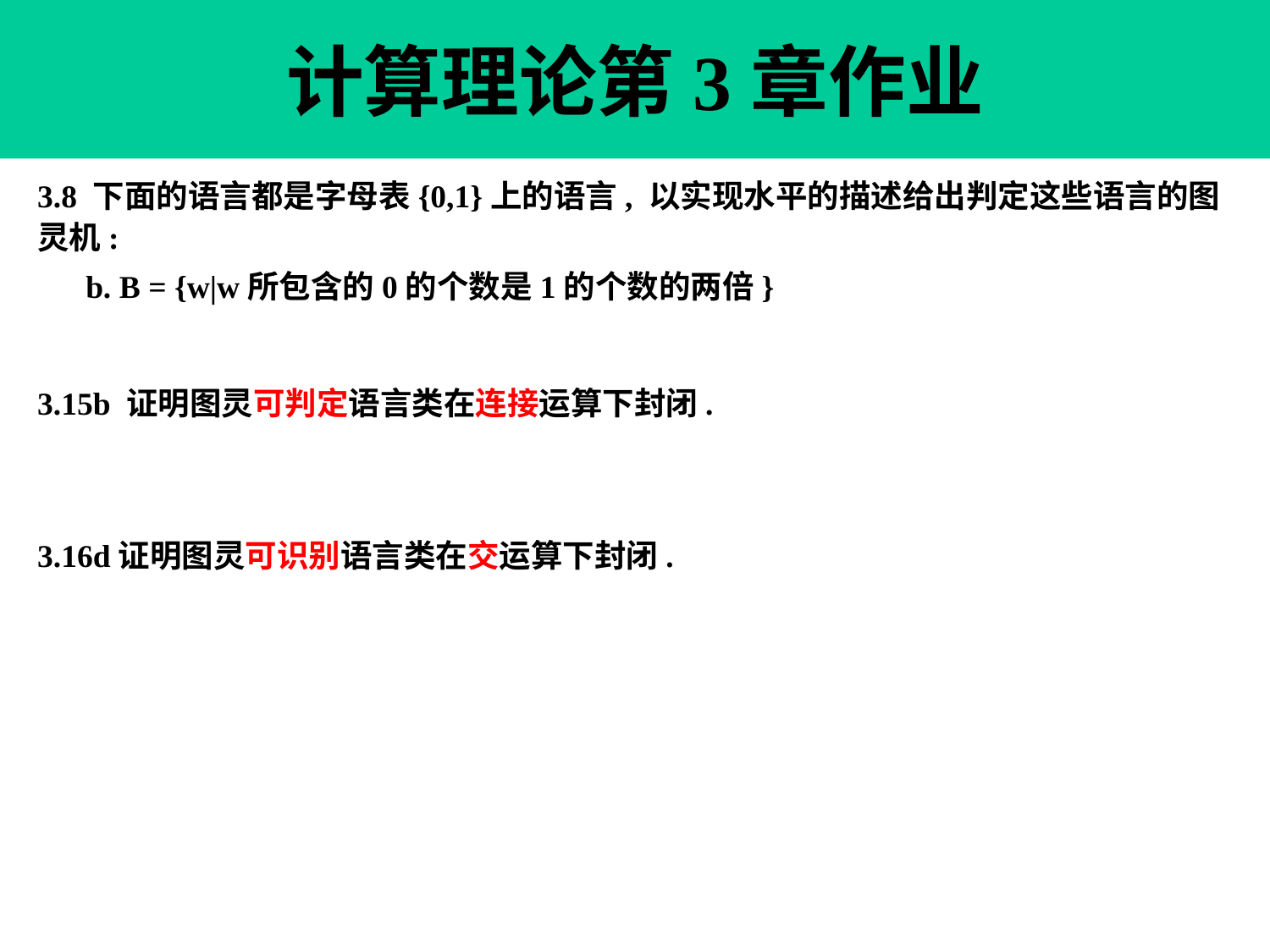

计算理论第3章作业

3.8 下面的语言都是字母表{0,1}上的语言, 以实现水平的描述给出判定这些语言的图灵机:
      b. B = {w|w所包含的0的个数是1的个数的两倍}

3.15b 证明图灵可判定语言类在连接运算下封闭.

3.16d证明图灵可识别语言类在交运算下封闭.